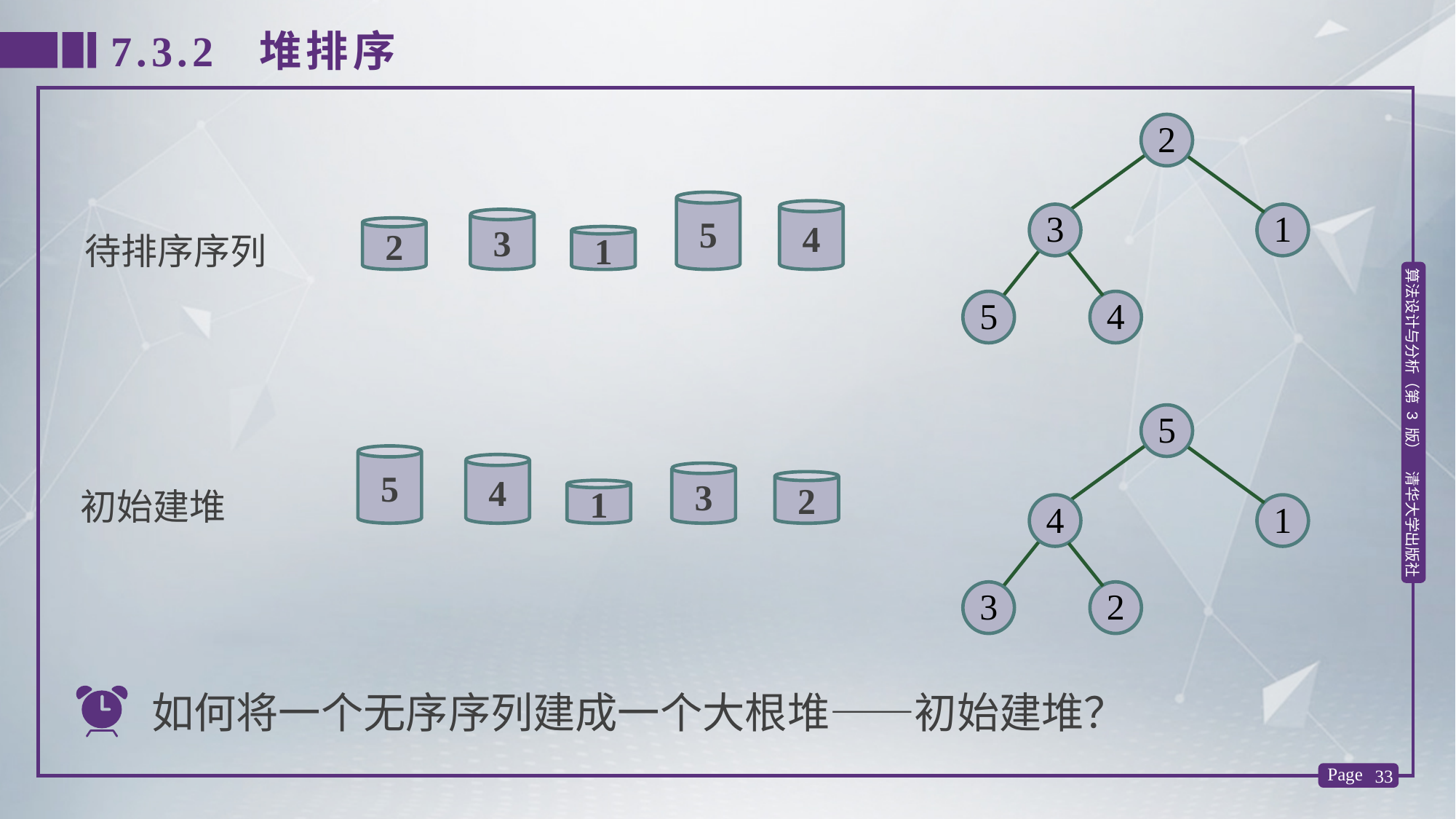

7.3.2  堆排序
2

3
1

5
4
5
4
3
2
1
待排序序列
5

4
1

3
2
5
4
3
2
1
初始建堆

如何将一个无序序列建成一个大根堆——初始建堆？